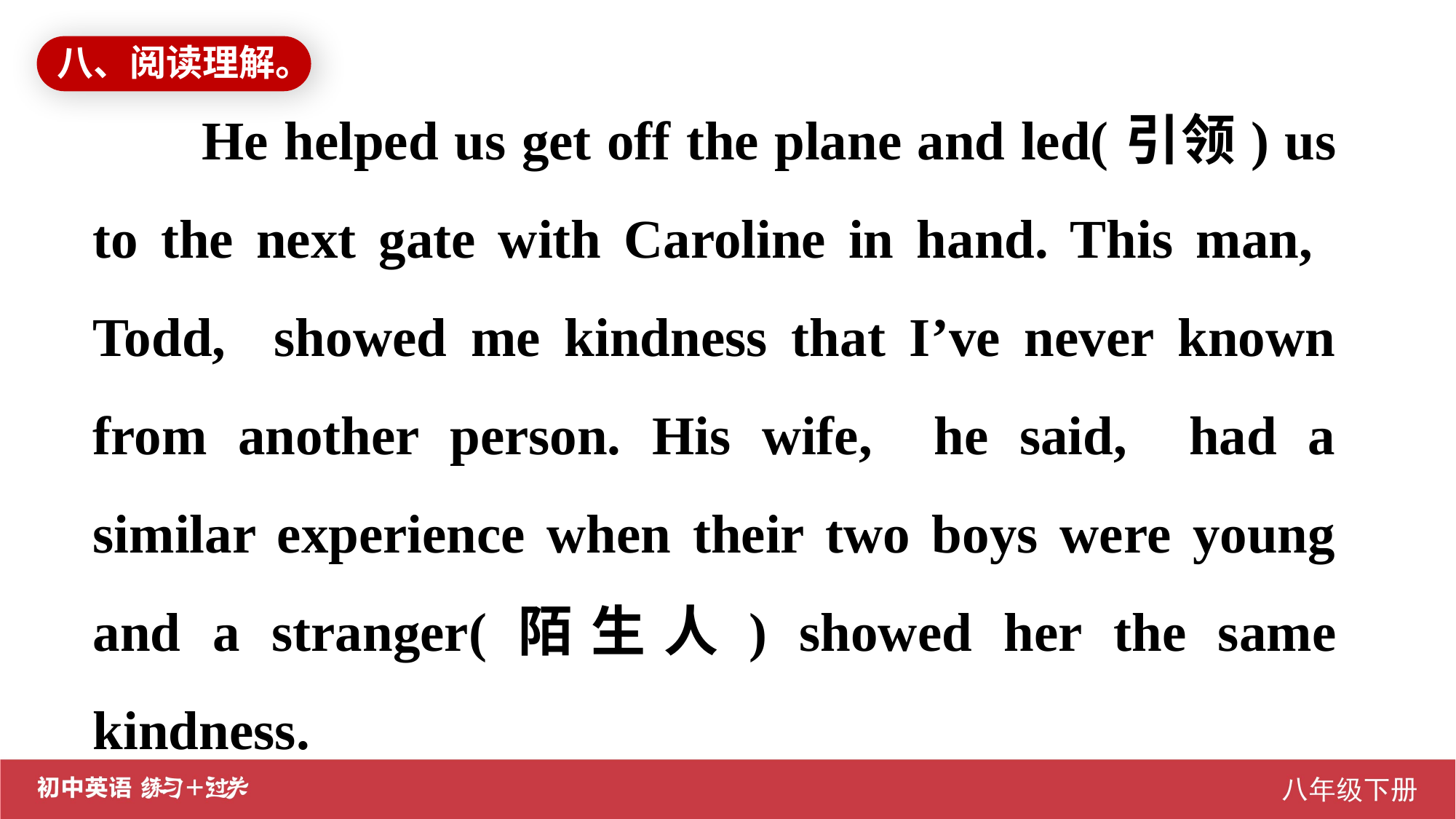

八、阅读理解。

He helped us get off the plane and led(引领) us to the next gate with Caroline in hand. This man,  Todd,  showed me kindness that I’ve never known from another person. His wife,  he said,  had a similar experience when their two boys were young and a stranger(陌生人) showed her the same kindness.